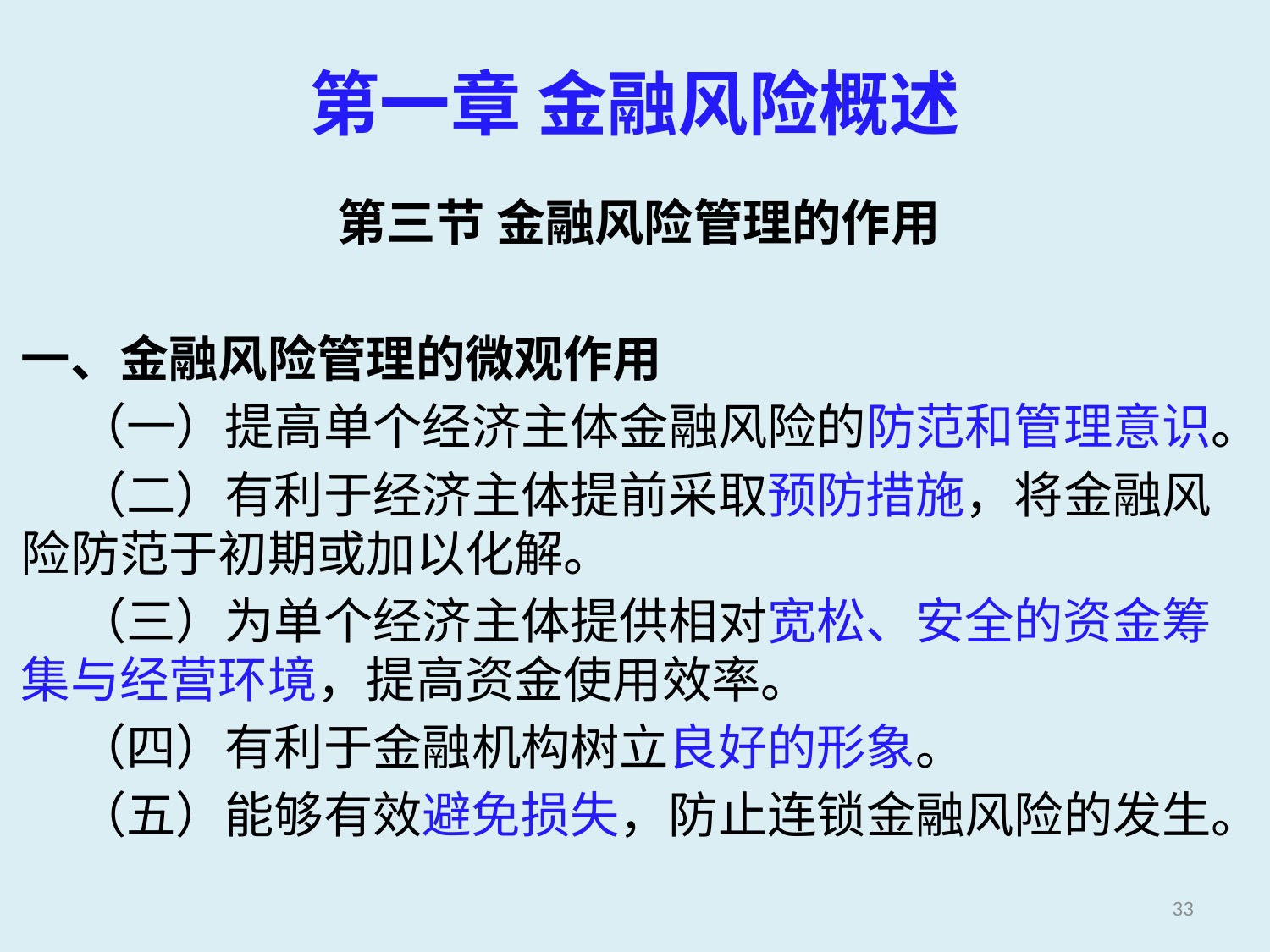

# 第一章 金融风险概述
第三节 金融风险管理的作用

一、金融风险管理的微观作用
    （一）提高单个经济主体金融风险的防范和管理意识。
    （二）有利于经济主体提前采取预防措施，将金融风险防范于初期或加以化解。
    （三）为单个经济主体提供相对宽松、安全的资金筹集与经营环境，提高资金使用效率。
    （四）有利于金融机构树立良好的形象。
    （五）能够有效避免损失，防止连锁金融风险的发生。
33